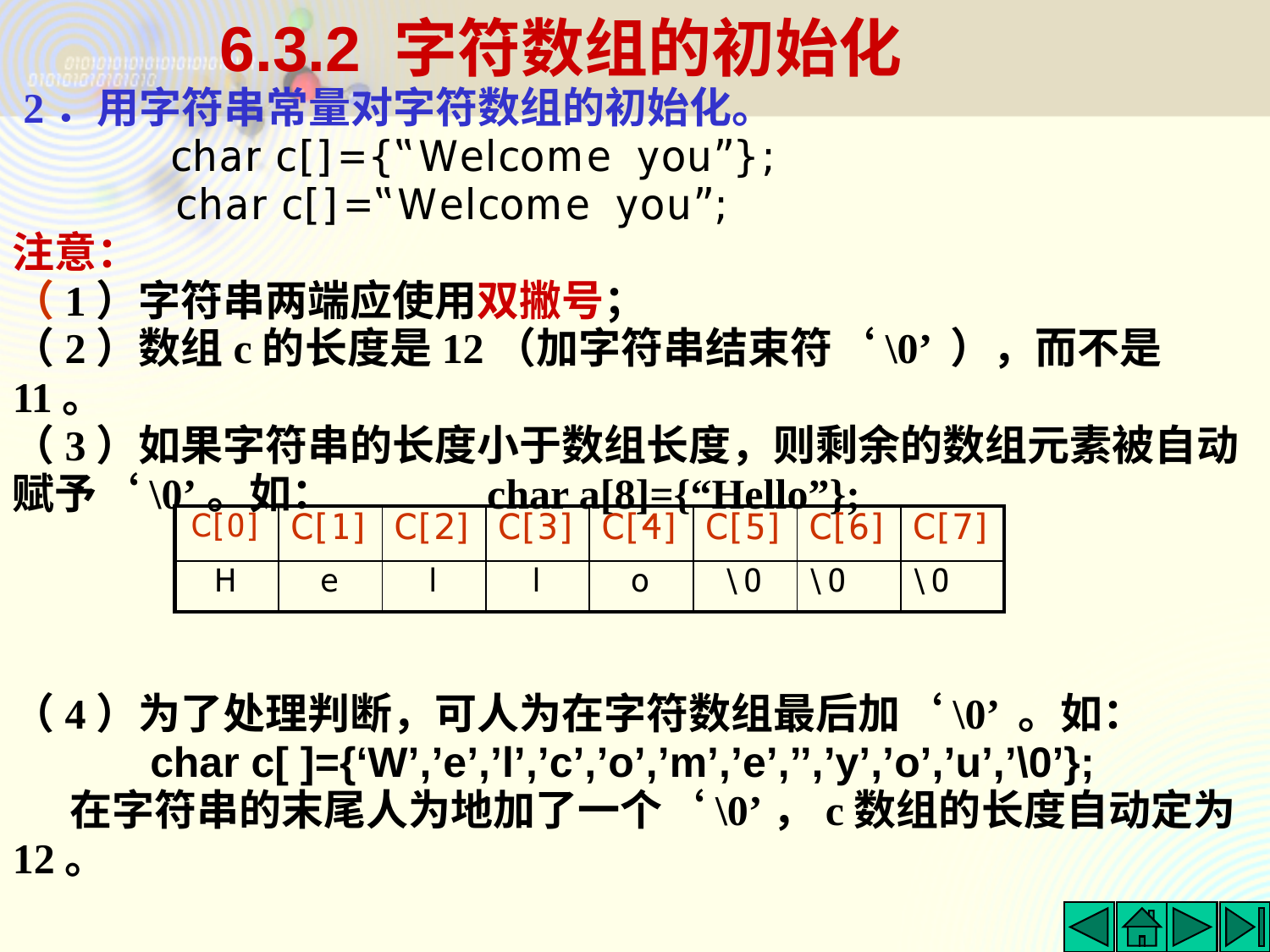

6.3.2 字符数组的初始化
 2．用字符串常量对字符数组的初始化。
	   char c[]={“Welcome  you”};
   	   char c[]=“Welcome  you”;
注意：
（1）字符串两端应使用双撇号；
（2）数组c的长度是12（加字符串结束符‘\0’ ），而不是11。
（3）如果字符串的长度小于数组长度，则剩余的数组元素被自动赋予‘\0’。如：               char a[8]={“Hello”};

（4）为了处理判断，可人为在字符数组最后加‘\0’ 。如：
             char c[ ]={‘W’,’e’,’l’,’c’,’o’,’m’,’e’,’’,’y’,’o’,’u’,’\0’};
     在字符串的末尾人为地加了一个‘\0’，c数组的长度自动定为12。
| C[0] | C[1] | C[2] | C[3] | C[4] | C[5] | C[6] | C[7] |
| --- | --- | --- | --- | --- | --- | --- | --- |
| H | e | l | l | o | \0 | \0 | \0 |